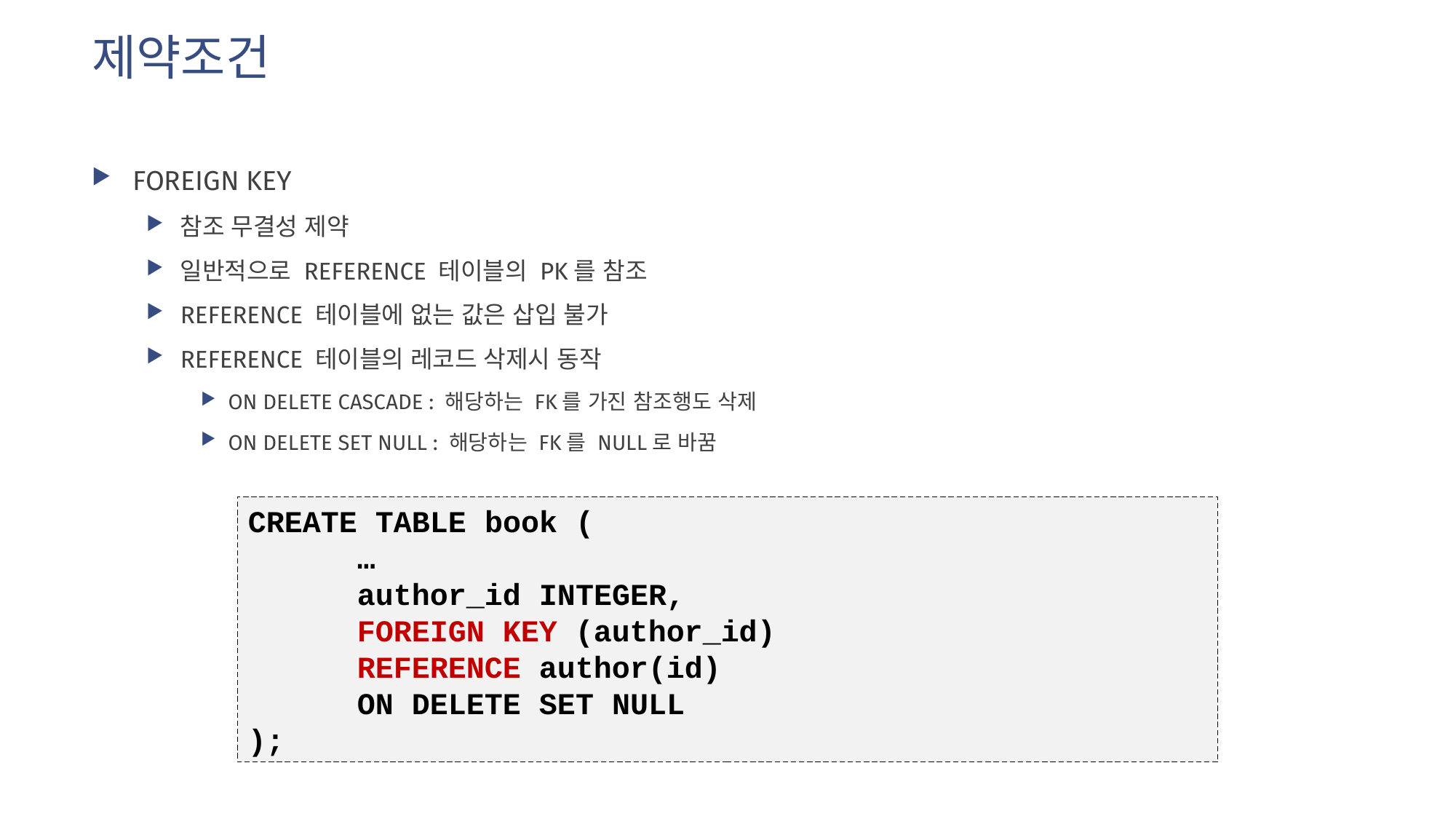

# 제약조건
FOREIGN KEY
참조 무결성 제약
일반적으로 REFERENCE 테이블의 PK를 참조
REFERENCE 테이블에 없는 값은 삽입 불가
REFERENCE 테이블의 레코드 삭제시 동작
ON DELETE CASCADE : 해당하는 FK를 가진 참조행도 삭제
ON DELETE SET NULL : 해당하는 FK를 NULL로 바꿈

CREATE TABLE book (
	…
	author_id INTEGER,
	FOREIGN KEY (author_id)
	REFERENCE author(id)
	ON DELETE SET NULL
);